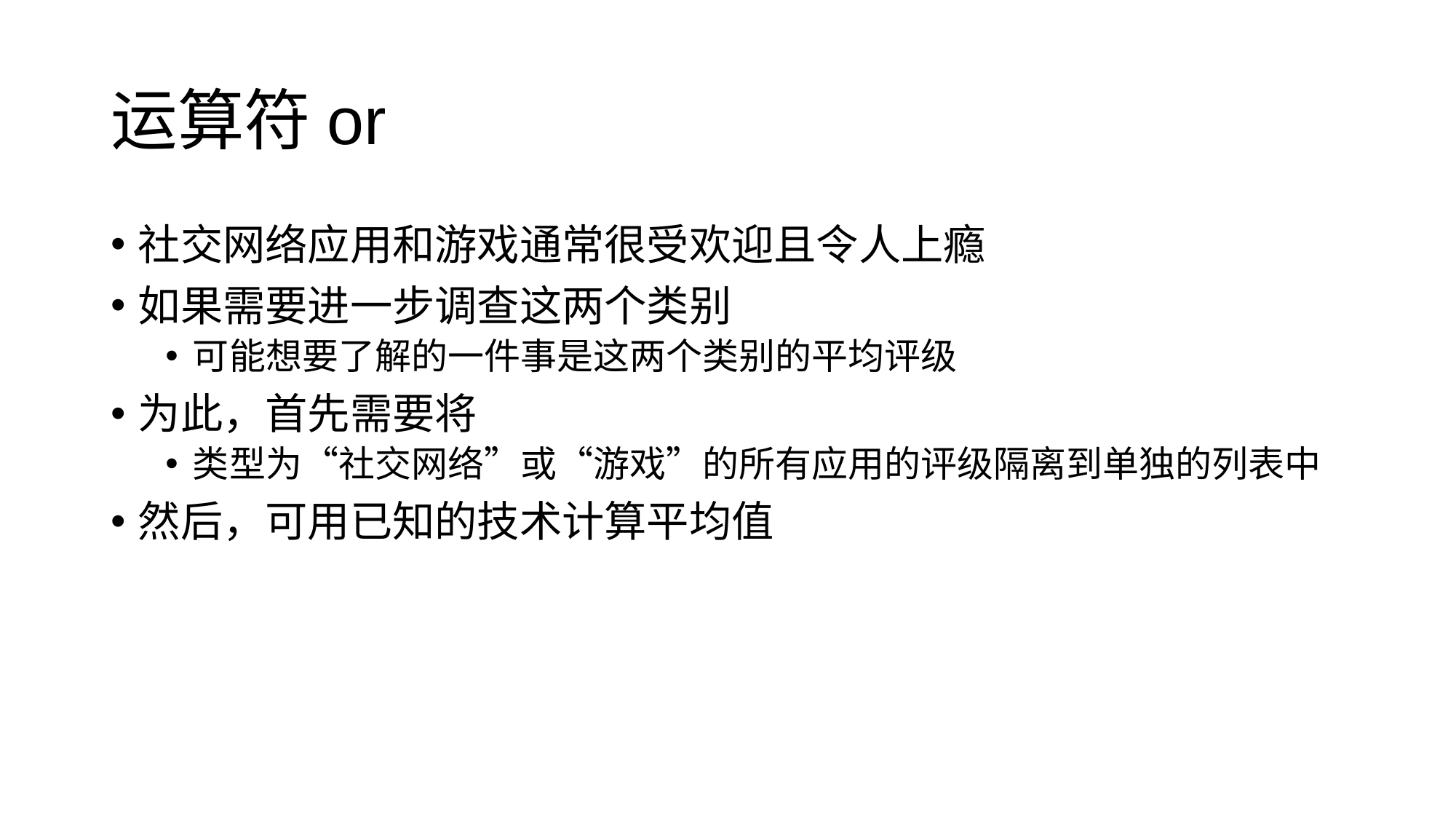

# 运算符or
社交网络应用和游戏通常很受欢迎且令人上瘾
如果需要进一步调查这两个类别
可能想要了解的一件事是这两个类别的平均评级
为此，首先需要将
类型为“社交网络”或“游戏”的所有应用的评级隔离到单独的列表中
然后，可用已知的技术计算平均值